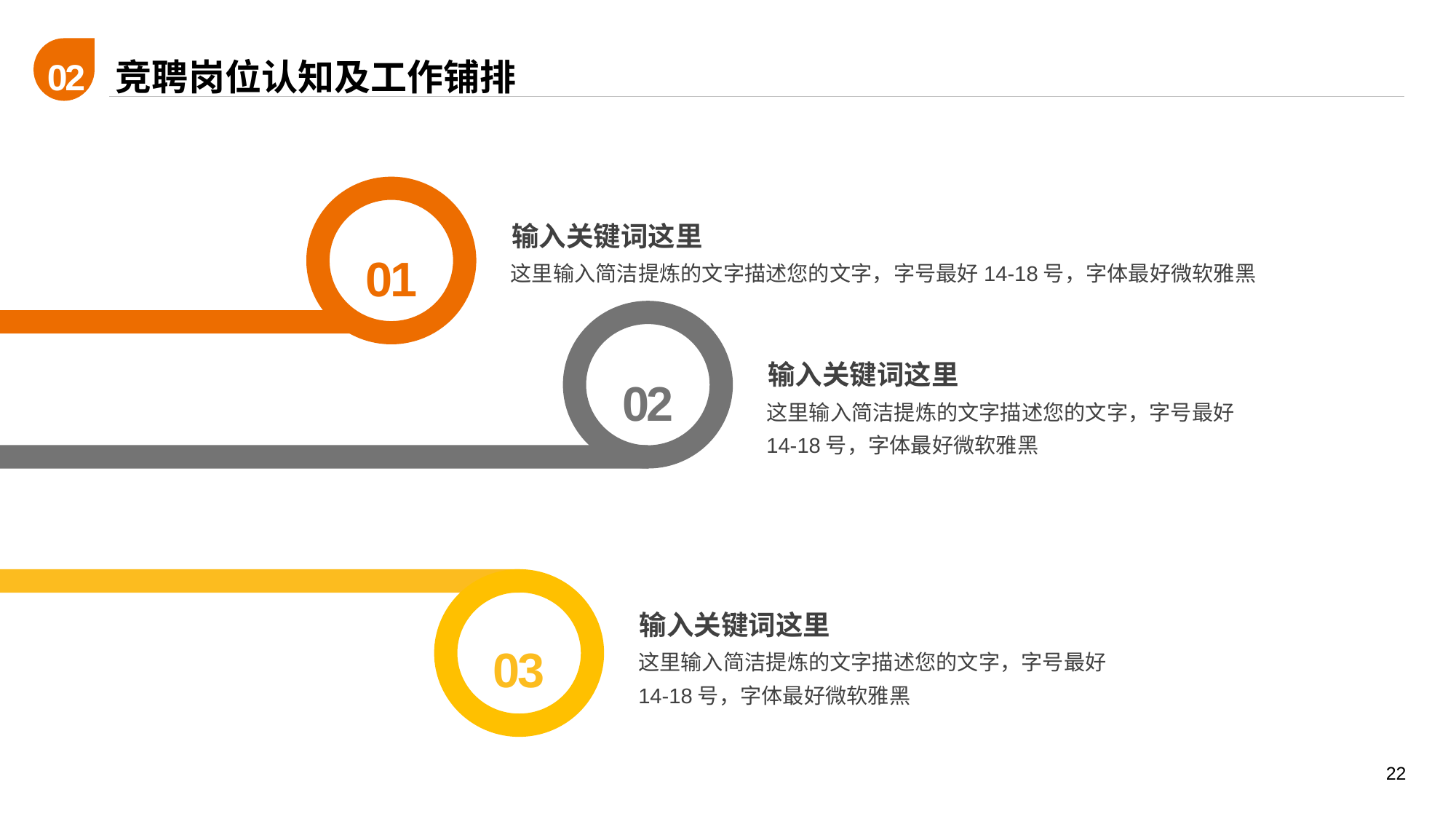

竞聘岗位认知及工作铺排
02

输入关键词这里
这里输入简洁提炼的文字描述您的文字，字号最好14-18号，字体最好微软雅黑
01

输入关键词这里
这里输入简洁提炼的文字描述您的文字，字号最好14-18号，字体最好微软雅黑
02

输入关键词这里
这里输入简洁提炼的文字描述您的文字，字号最好14-18号，字体最好微软雅黑
03